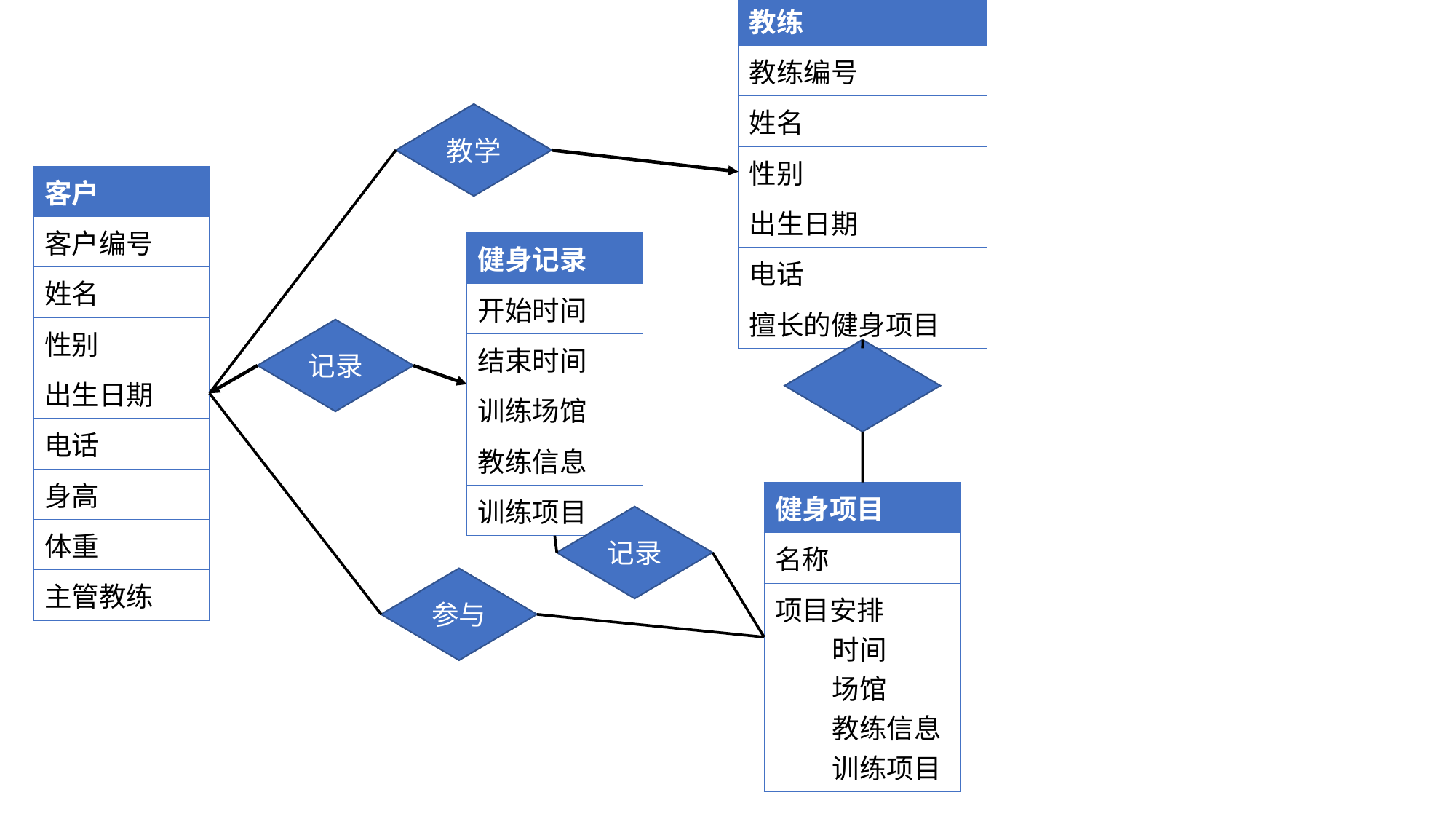

| 教练 |
| --- |
| 教练编号 |
| 姓名 |
| 性别 |
| 出生日期 |
| 电话 |
| 擅长的健身项目 |
教学
| 客户 |
| --- |
| 客户编号 |
| 姓名 |
| 性别 |
| 出生日期 |
| 电话 |
| 身高 |
| 体重 |
| 主管教练 |
| 健身记录 |
| --- |
| 开始时间 |
| 结束时间 |
| 训练场馆 |
| 教练信息 |
| 训练项目 |
记录

| 健身项目 |
| --- |
| 名称 |
| 项目安排 时间 场馆 教练信息 训练项目 |
记录
参与